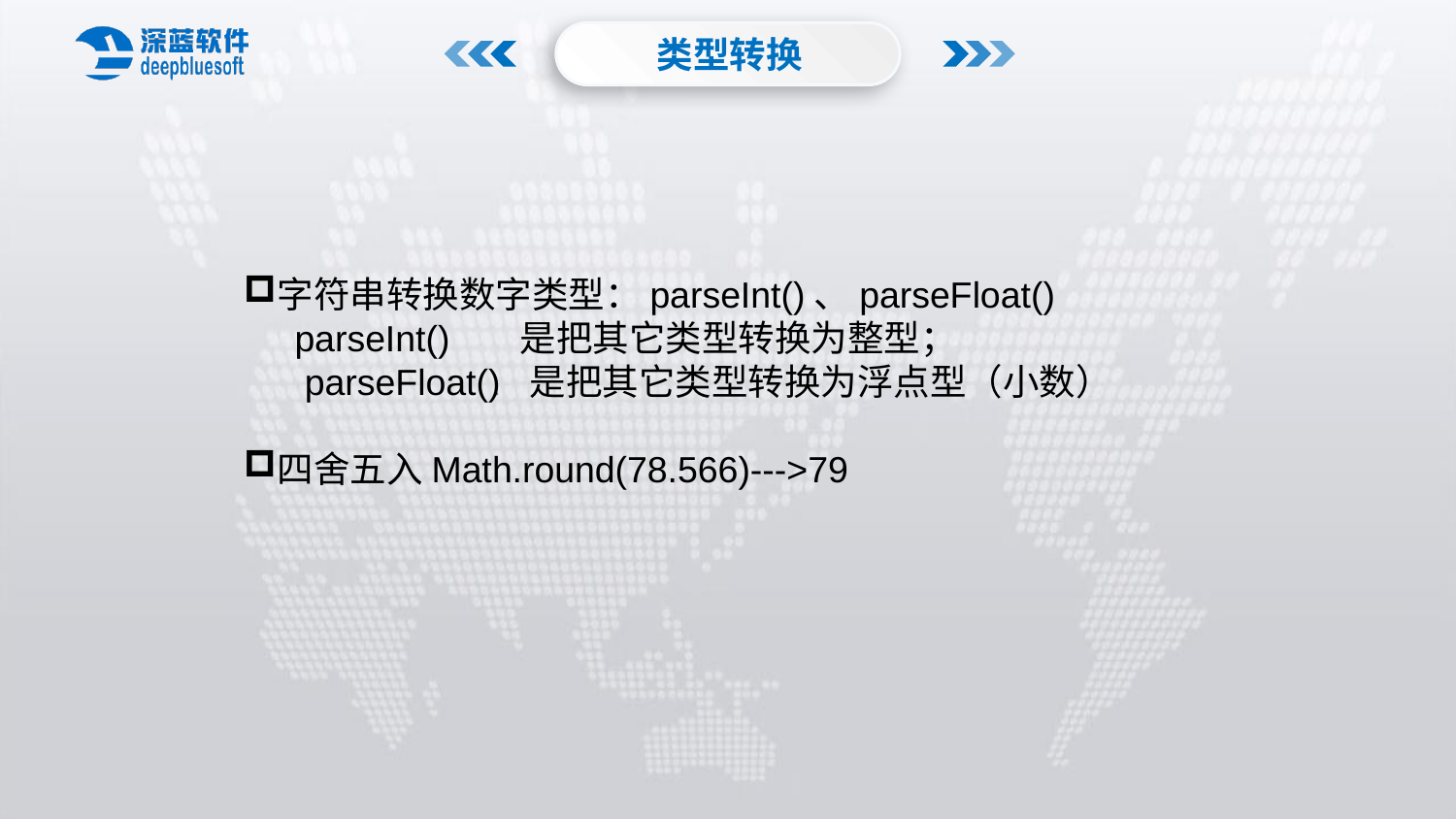

类型转换

字符串转换数字类型：parseInt()、parseFloat()
     parseInt()      是把其它类型转换为整型；
      parseFloat()  是把其它类型转换为浮点型（小数）

四舍五入Math.round(78.566)--->79